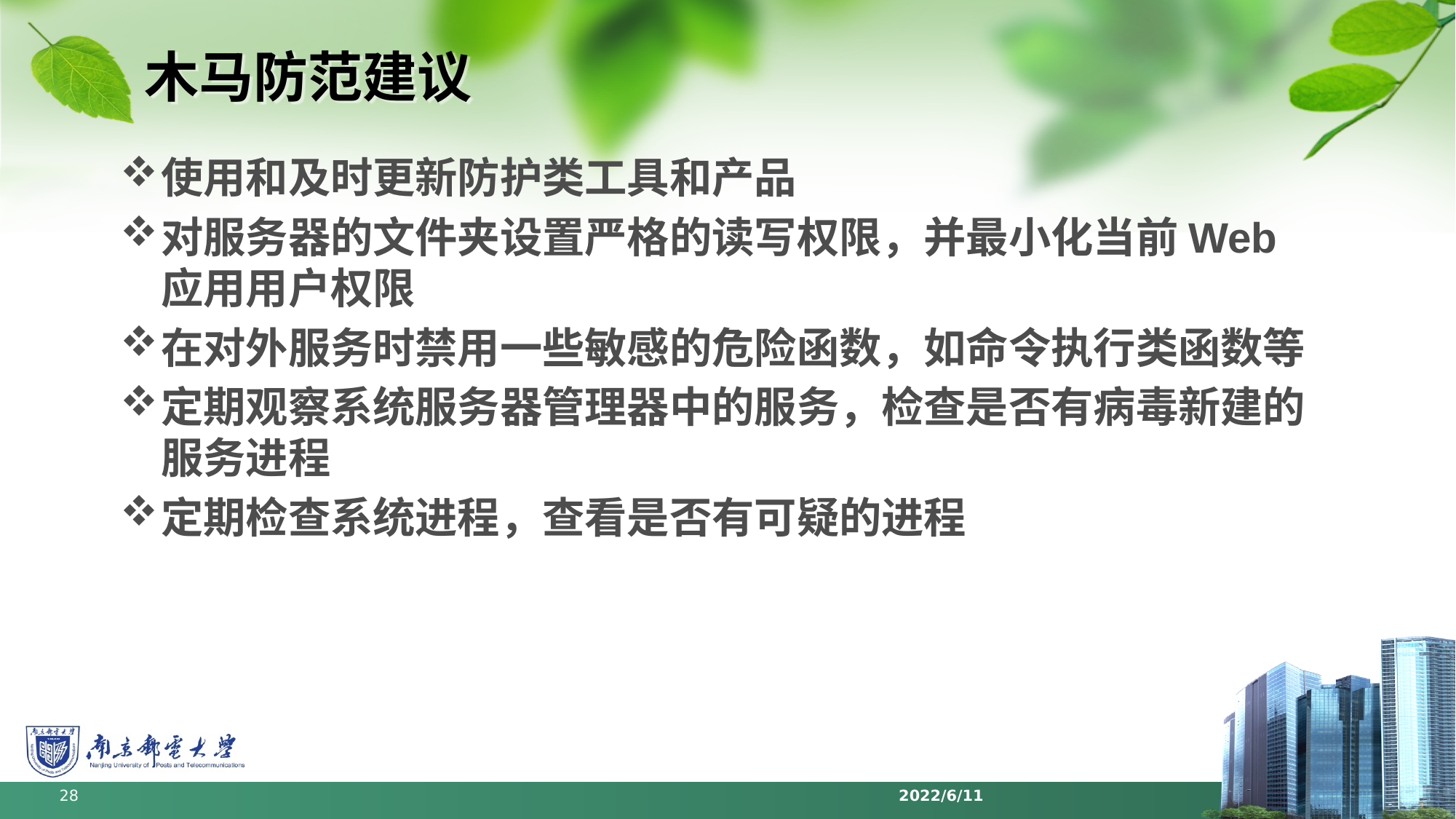

# 木马防范建议
使用和及时更新防护类工具和产品
对服务器的文件夹设置严格的读写权限，并最小化当前Web应用用户权限
在对外服务时禁用一些敏感的危险函数，如命令执行类函数等
定期观察系统服务器管理器中的服务，检查是否有病毒新建的服务进程
定期检查系统进程，查看是否有可疑的进程
28
2022/6/11